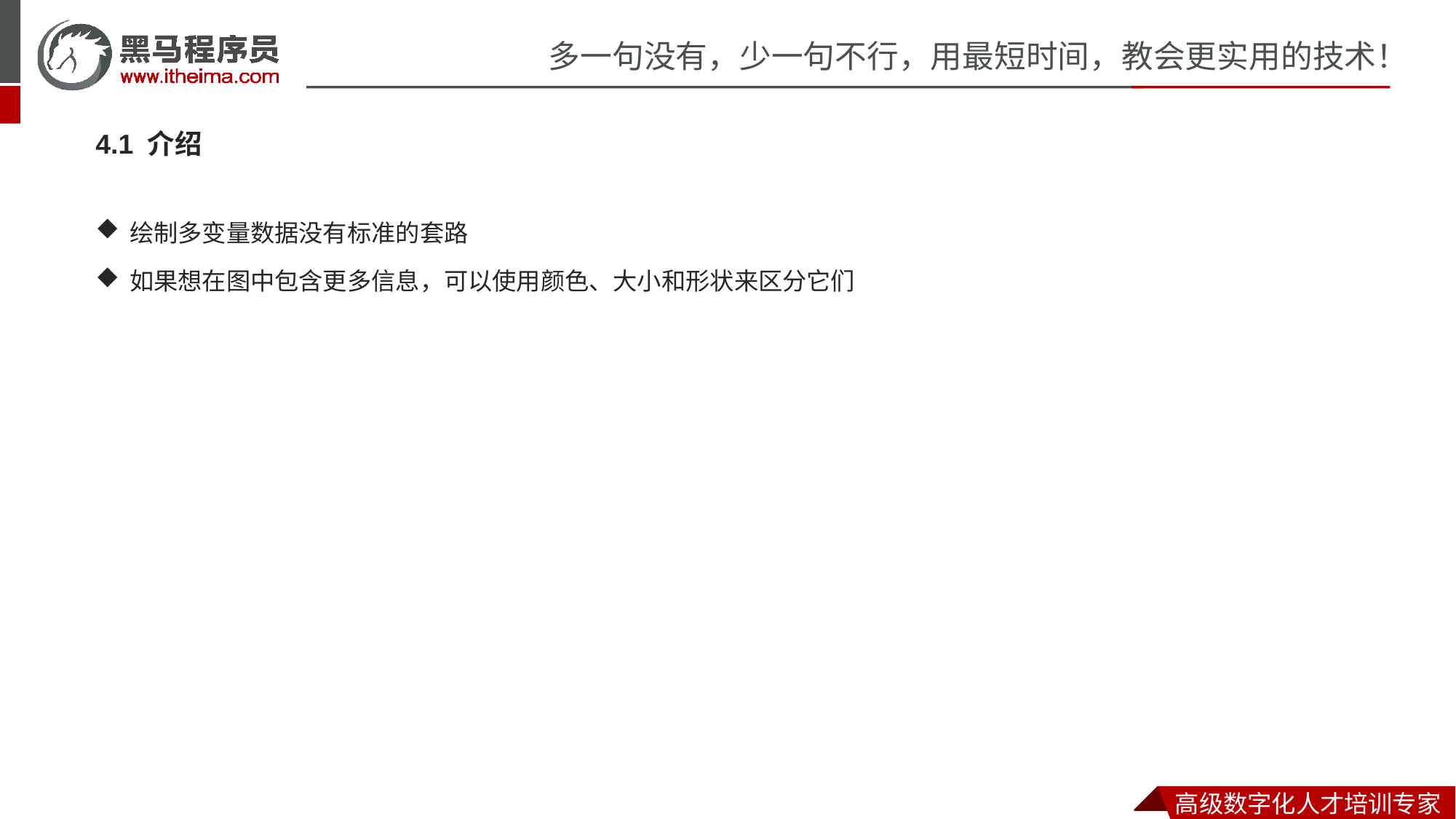

4.1 介绍
绘制多变量数据没有标准的套路
如果想在图中包含更多信息，可以使用颜色、大小和形状来区分它们